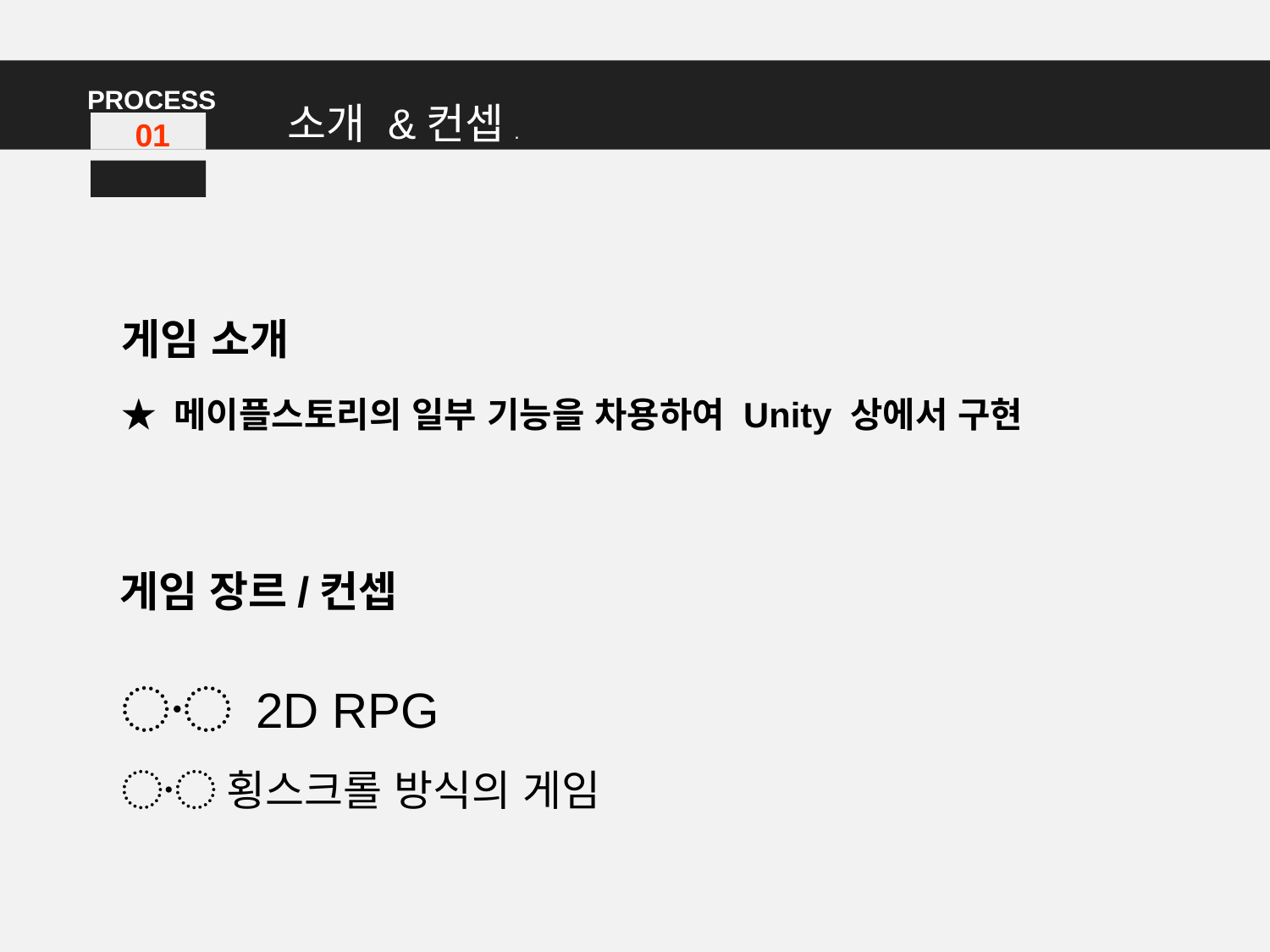

PROCESS
소개 &컨셉.
01

게임 소개
★ 메이플스토리의 일부 기능을 차용하여 Unity 상에서 구현
게임 장르/컨셉
〮 2D RPG
〮 횡스크롤 방식의 게임